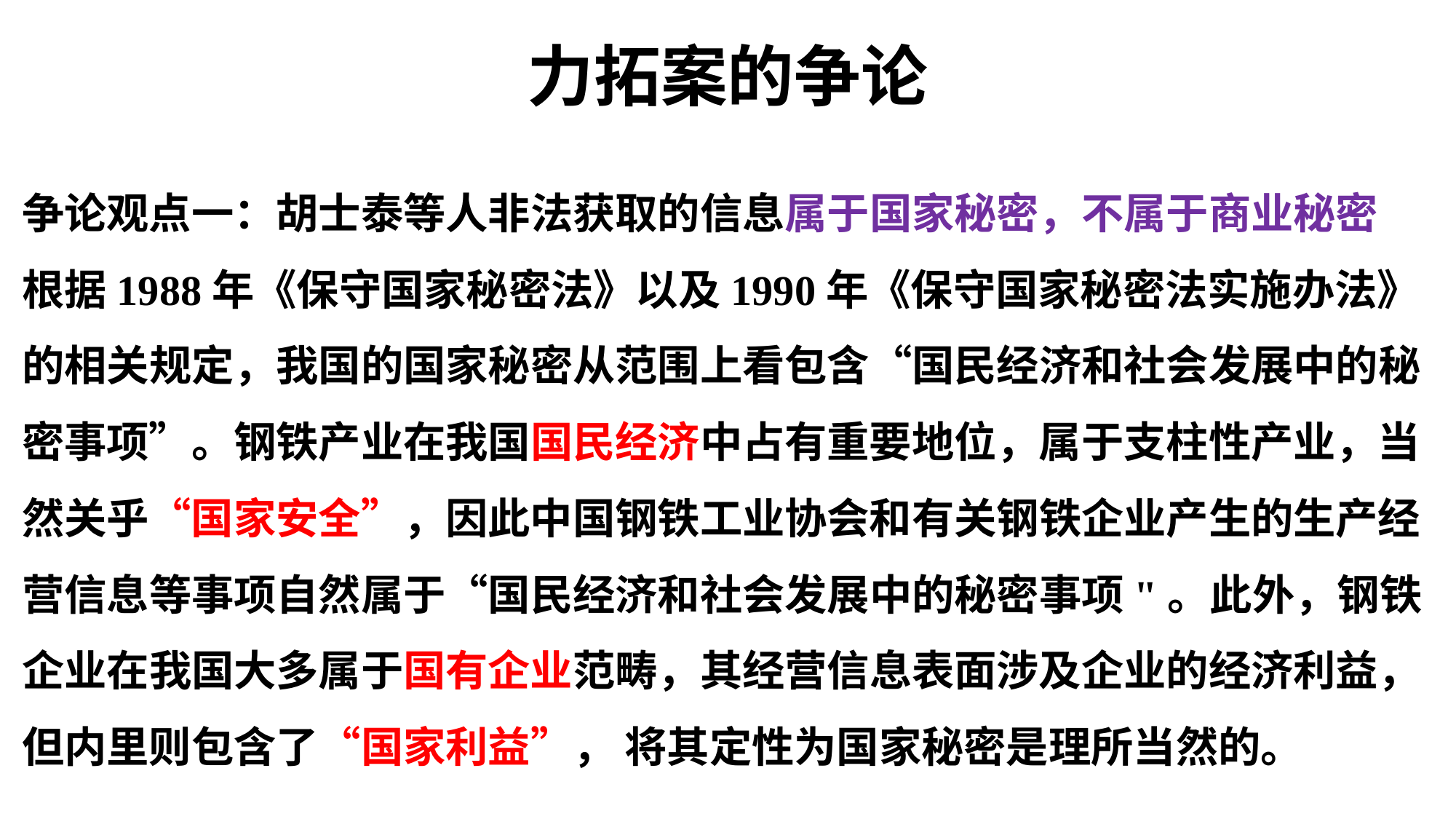

# 力拓案的争论
争论观点一：胡士泰等人非法获取的信息属于国家秘密，不属于商业秘密
根据1988年《保守国家秘密法》以及1990年《保守国家秘密法实施办法》的相关规定，我国的国家秘密从范围上看包含“国民经济和社会发展中的秘密事项”。钢铁产业在我国国民经济中占有重要地位，属于支柱性产业，当然关乎“国家安全”，因此中国钢铁工业协会和有关钢铁企业产生的生产经营信息等事项自然属于“国民经济和社会发展中的秘密事项"。此外，钢铁企业在我国大多属于国有企业范畴，其经营信息表面涉及企业的经济利益，但内里则包含了“国家利益”， 将其定性为国家秘密是理所当然的。